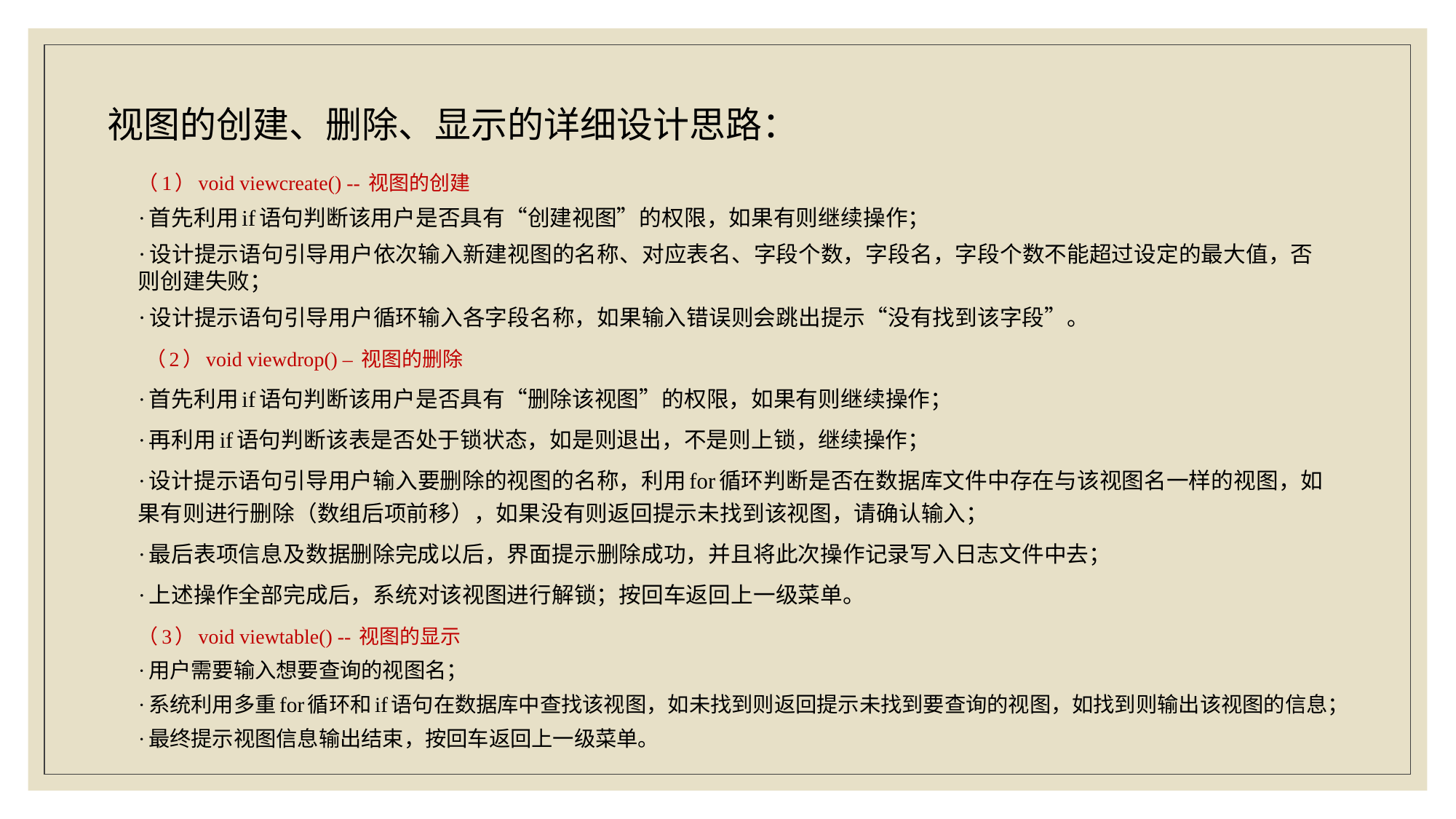

# 视图的创建、删除、显示的详细设计思路：
（1）void viewcreate() -- 视图的创建
·首先利用if语句判断该用户是否具有“创建视图”的权限，如果有则继续操作；
·设计提示语句引导用户依次输入新建视图的名称、对应表名、字段个数，字段名，字段个数不能超过设定的最大值，否则创建失败；
·设计提示语句引导用户循环输入各字段名称，如果输入错误则会跳出提示“没有找到该字段”。
 （2）void viewdrop() – 视图的删除
·首先利用if语句判断该用户是否具有“删除该视图”的权限，如果有则继续操作；
·再利用if语句判断该表是否处于锁状态，如是则退出，不是则上锁，继续操作；
·设计提示语句引导用户输入要删除的视图的名称，利用for循环判断是否在数据库文件中存在与该视图名一样的视图，如果有则进行删除（数组后项前移），如果没有则返回提示未找到该视图，请确认输入；
·最后表项信息及数据删除完成以后，界面提示删除成功，并且将此次操作记录写入日志文件中去；
·上述操作全部完成后，系统对该视图进行解锁；按回车返回上一级菜单。
（3）void viewtable() -- 视图的显示
·用户需要输入想要查询的视图名；
·系统利用多重for循环和if语句在数据库中查找该视图，如未找到则返回提示未找到要查询的视图，如找到则输出该视图的信息；
·最终提示视图信息输出结束，按回车返回上一级菜单。